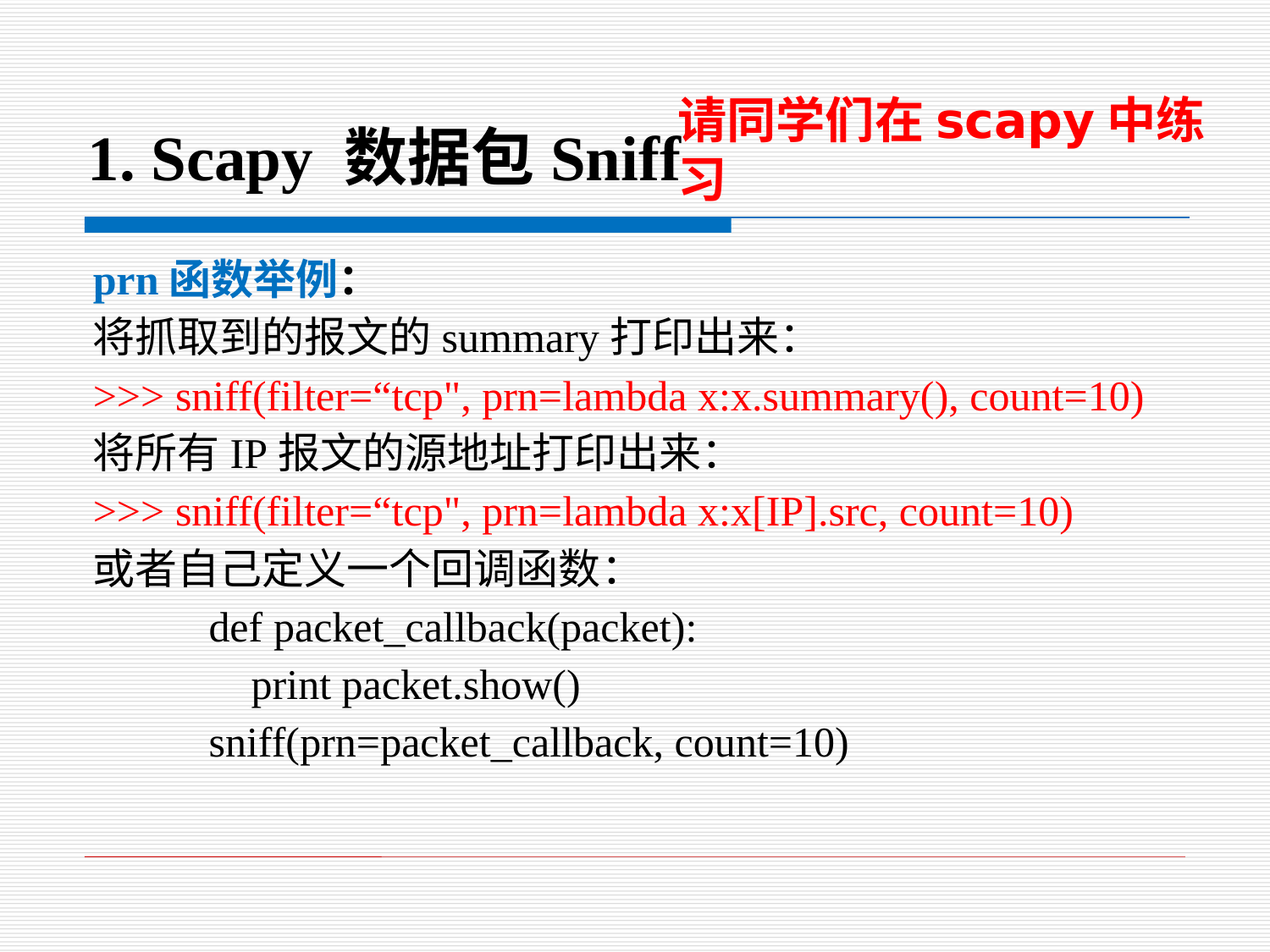

请同学们在scapy中练习
# 1. Scapy 数据包Sniff
prn函数举例：
将抓取到的报文的summary打印出来：
>>> sniff(filter=“tcp", prn=lambda x:x.summary(), count=10)
将所有IP报文的源地址打印出来：
>>> sniff(filter=“tcp", prn=lambda x:x[IP].src, count=10)
或者自己定义一个回调函数：
def packet_callback(packet):
    print packet.show()
sniff(prn=packet_callback, count=10)